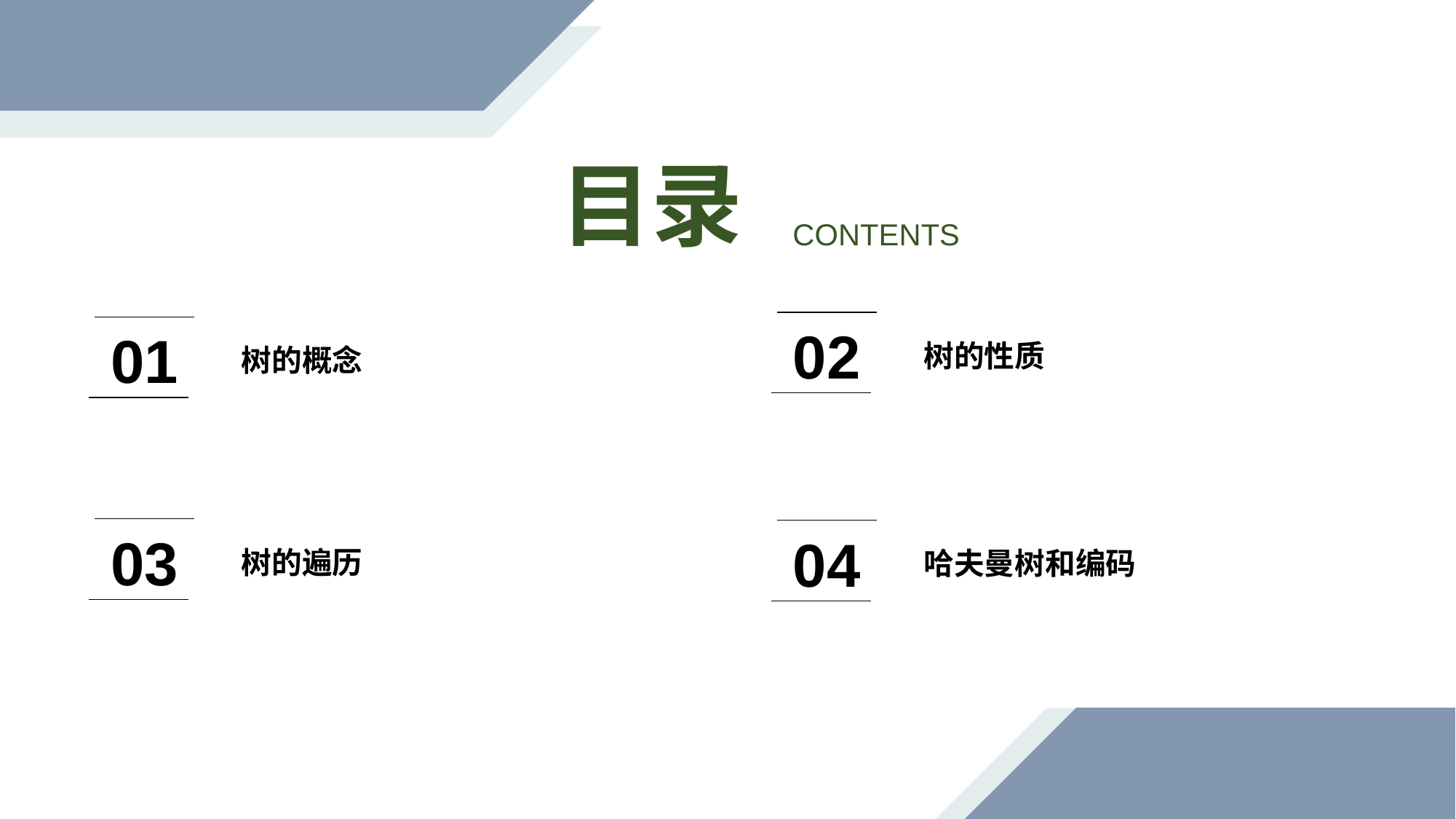

目录
 CONTENTS
02
01
树的性质
树的概念
工作概述
03
04
树的遍历
哈夫曼树和编码
Whatever is worth doing is worth doing well. Whatever is worth